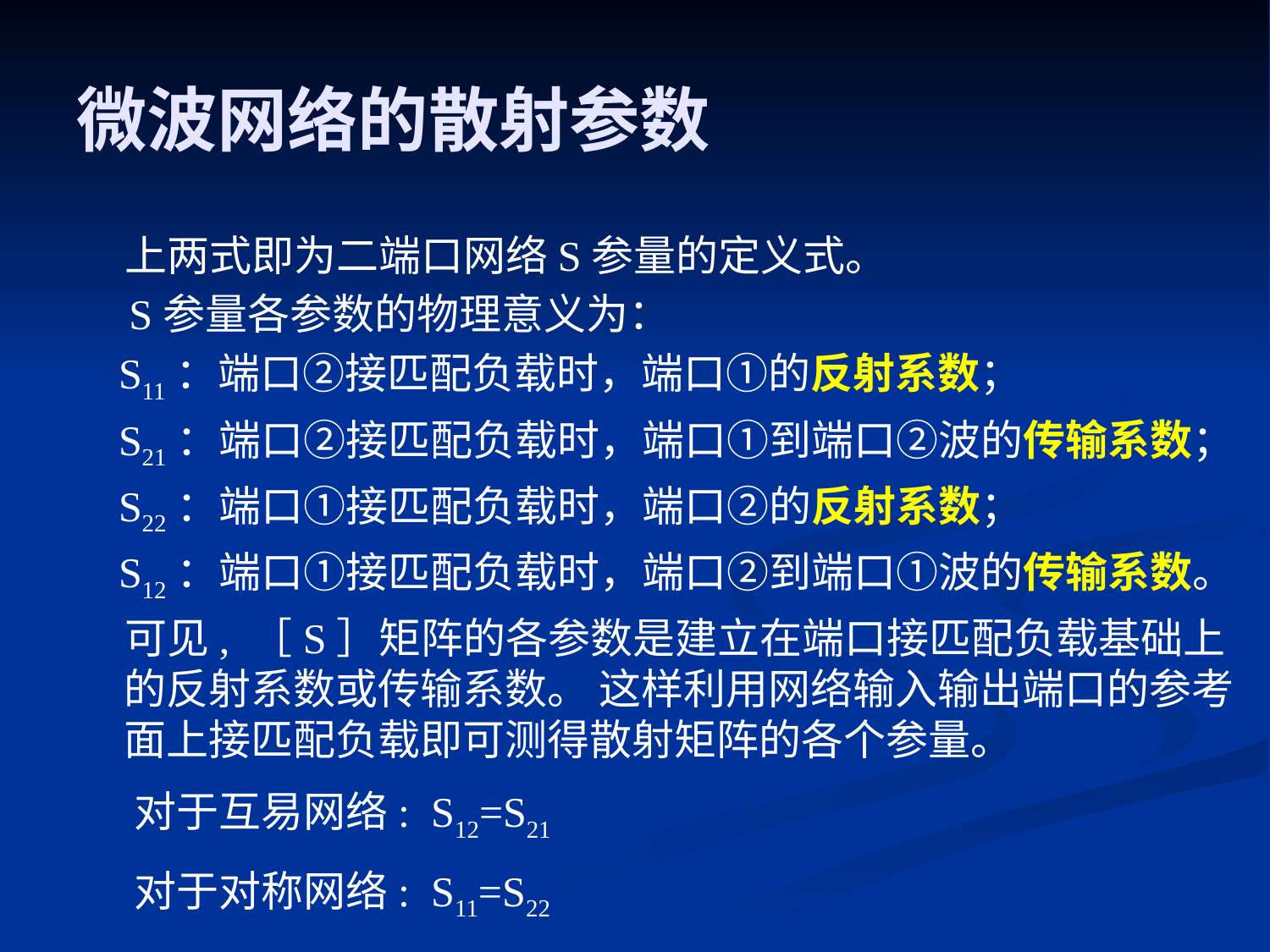

# 微波网络的散射参数
    上两式即为二端口网络S参量的定义式。
     S参量各参数的物理意义为：
    S11：端口②接匹配负载时，端口①的反射系数；
    S21：端口②接匹配负载时，端口①到端口②波的传输系数；
    S22：端口①接匹配负载时，端口②的反射系数；
    S12：端口①接匹配负载时，端口②到端口①波的传输系数。
    可见, ［S］矩阵的各参数是建立在端口接匹配负载基础上的反射系数或传输系数。 这样利用网络输入输出端口的参考面上接匹配负载即可测得散射矩阵的各个参量。
     对于互易网络:  S12=S21
     对于对称网络:  S11=S22